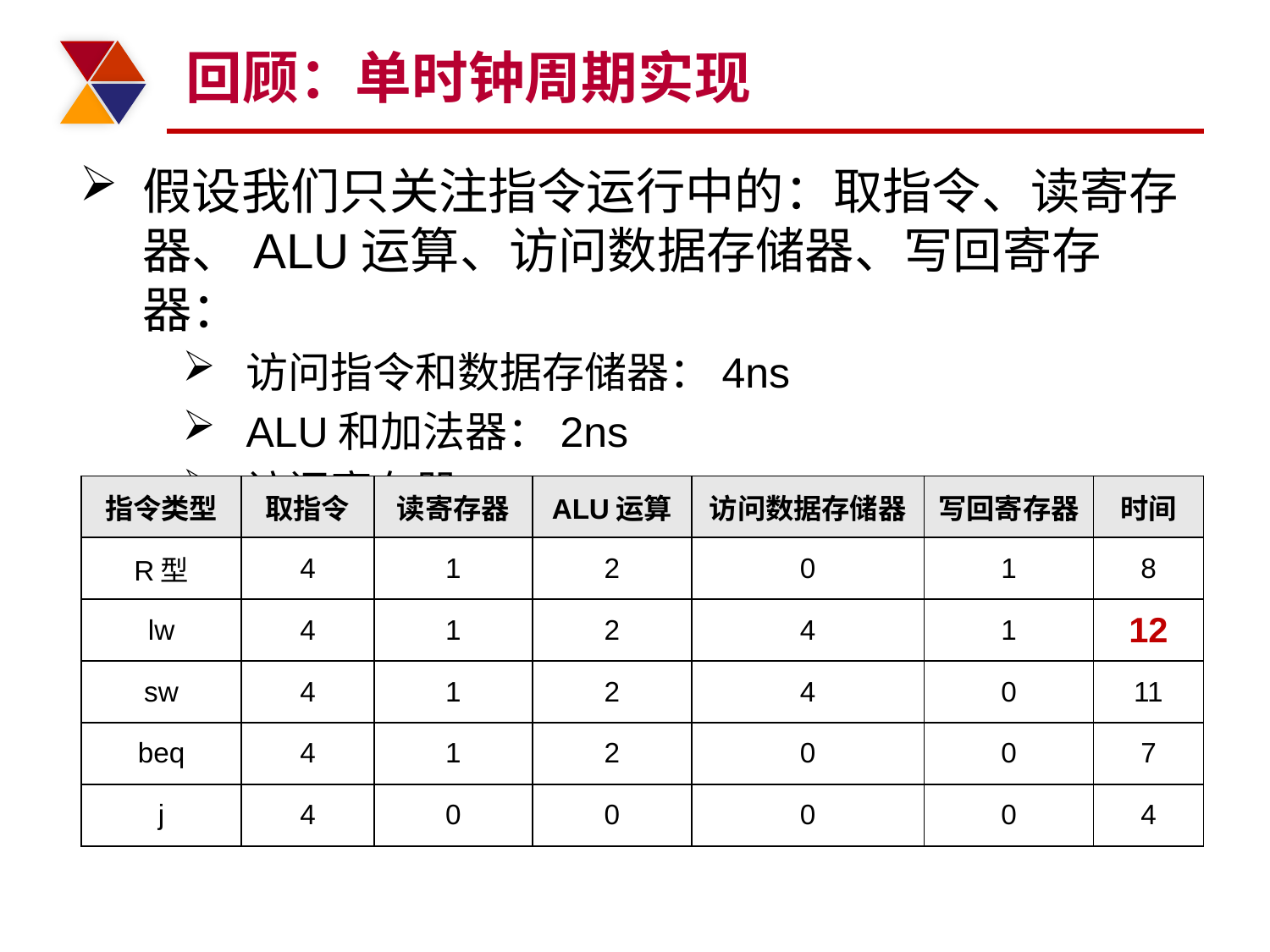

# 回顾：单时钟周期实现
假设我们只关注指令运行中的：取指令、读寄存器、ALU运算、访问数据存储器、写回寄存器：
访问指令和数据存储器：4ns
ALU和加法器：2ns
访问寄存器：1ns

| 指令类型 | 取指令 | 读寄存器 | ALU运算 | 访问数据存储器 | 写回寄存器 | 时间 |
| --- | --- | --- | --- | --- | --- | --- |
| R型 | 4 | 1 | 2 | 0 | 1 | 8 |
| lw | 4 | 1 | 2 | 4 | 1 | 12 |
| sw | 4 | 1 | 2 | 4 | 0 | 11 |
| beq | 4 | 1 | 2 | 0 | 0 | 7 |
| j | 4 | 0 | 0 | 0 | 0 | 4 |